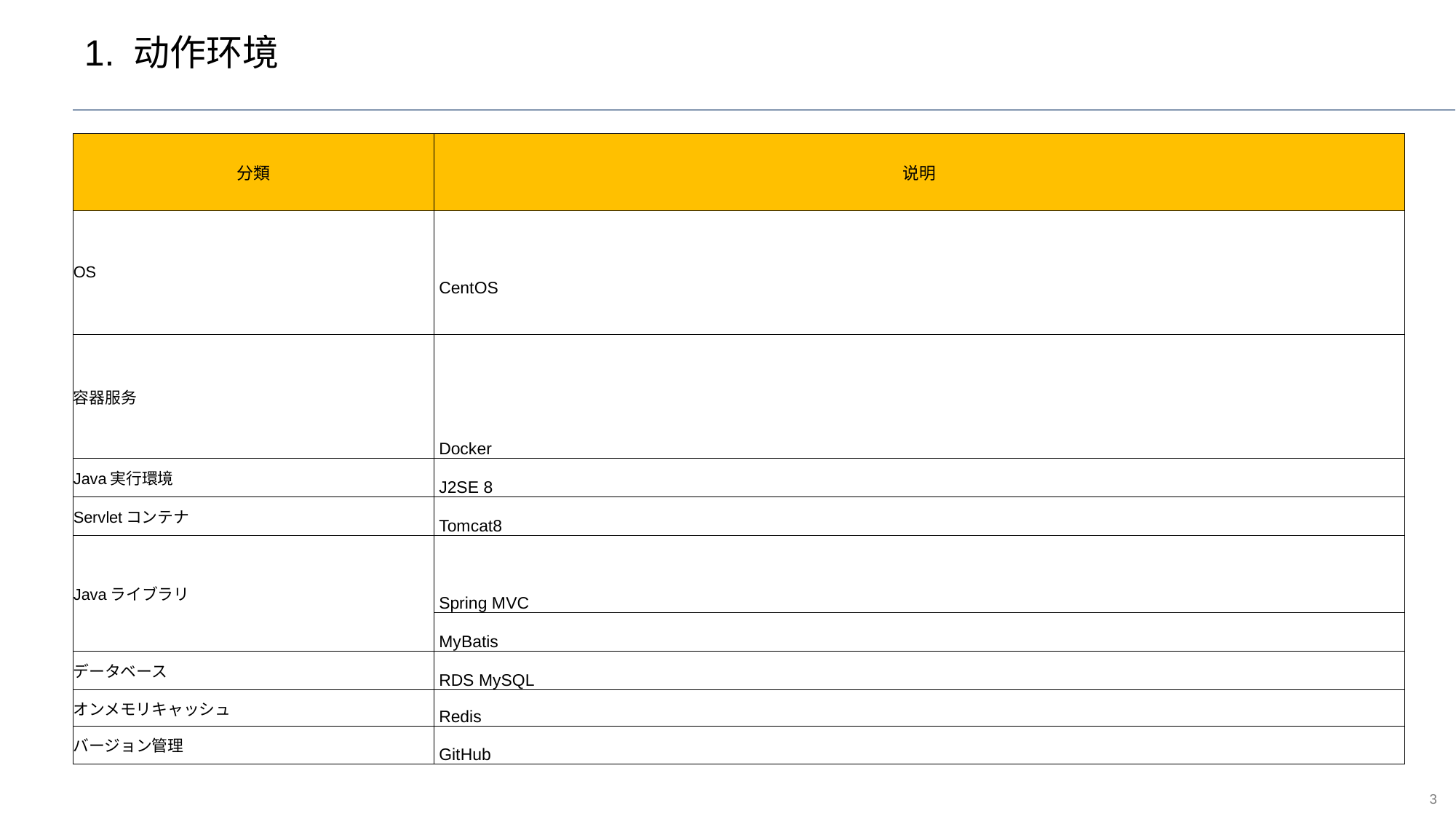

# 1. 动作环境
| 分類 | 说明 |
| --- | --- |
| OS | CentOS |
| 容器服务 | Docker |
| Java実行環境 | J2SE 8 |
| Servletコンテナ | Tomcat8 |
| Javaライブラリ | Spring MVC |
|  | MyBatis |
| データベース | RDS MySQL |
| オンメモリキャッシュ | Redis |
| バージョン管理 | GitHub |